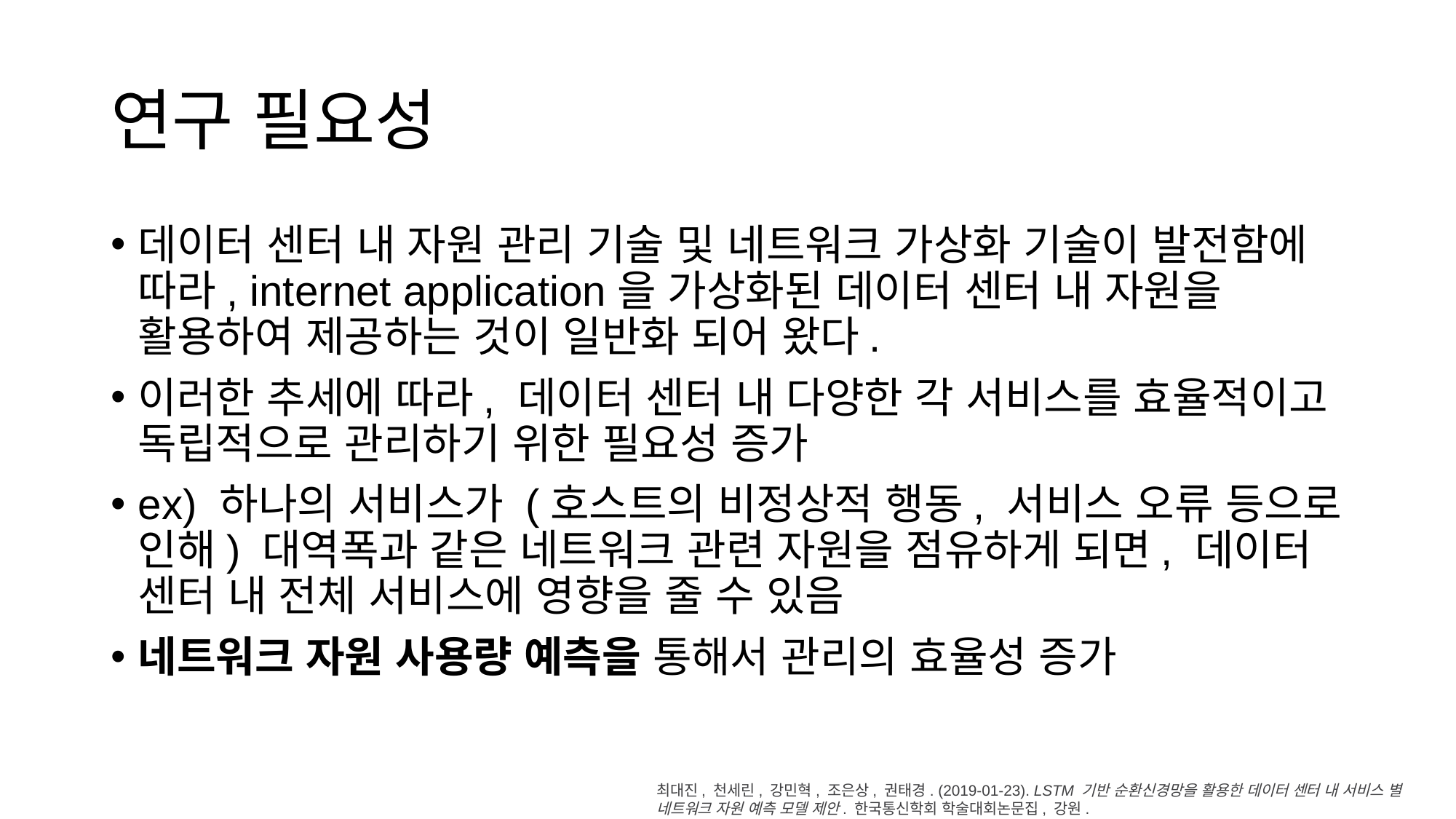

# 연구 필요성
데이터 센터 내 자원 관리 기술 및 네트워크 가상화 기술이 발전함에 따라, internet application을 가상화된 데이터 센터 내 자원을 활용하여 제공하는 것이 일반화 되어 왔다.
이러한 추세에 따라, 데이터 센터 내 다양한 각 서비스를 효율적이고 독립적으로 관리하기 위한 필요성 증가
ex) 하나의 서비스가 (호스트의 비정상적 행동, 서비스 오류 등으로 인해) 대역폭과 같은 네트워크 관련 자원을 점유하게 되면, 데이터 센터 내 전체 서비스에 영향을 줄 수 있음
네트워크 자원 사용량 예측을 통해서 관리의 효율성 증가

최대진, 천세린, 강민혁, 조은상, 권태경. (2019-01-23). LSTM 기반 순환신경망을 활용한 데이터 센터 내 서비스 별 네트워크 자원 예측 모델 제안. 한국통신학회 학술대회논문집, 강원.